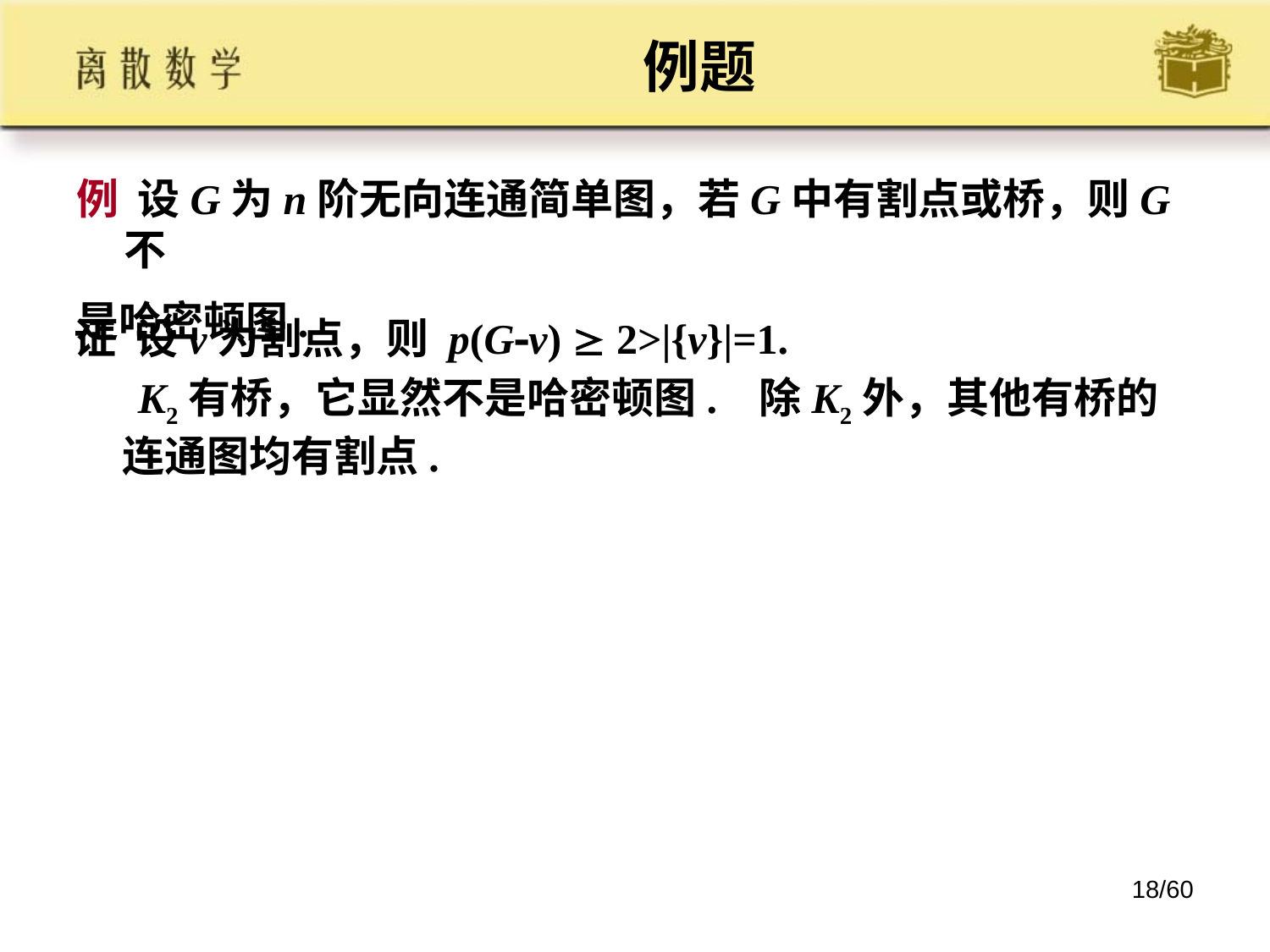

# 例题
例  设G为n阶无向连通简单图，若G中有割点或桥，则G不
是哈密顿图.
证  设v为割点，则 p(G−v) ≥ 2>|{v}|=1.
      K2有桥，它显然不是哈密顿图.   除K2外，其他有桥的连通图均有割点.
18/60